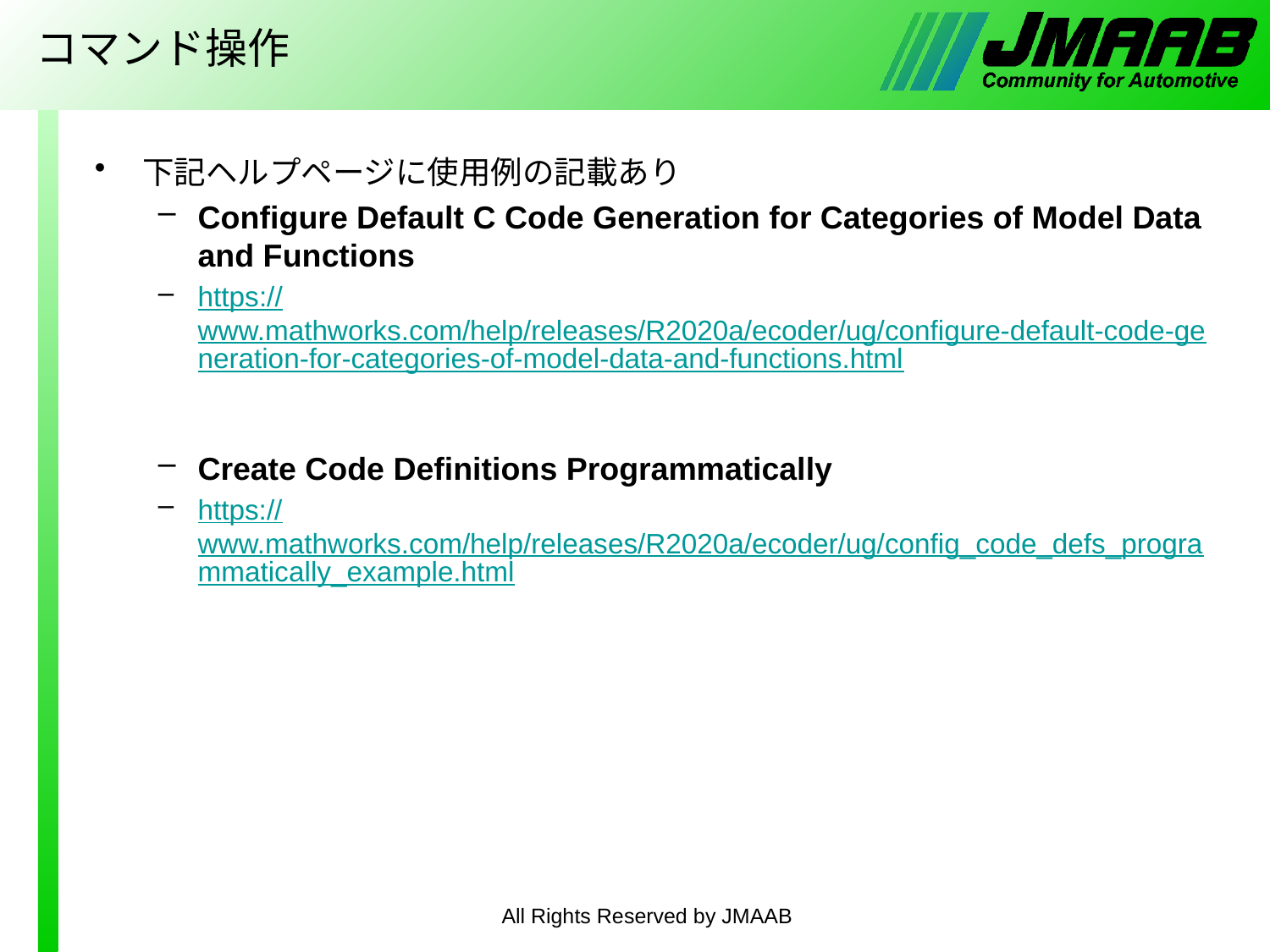

# コマンド操作
下記ヘルプページに使用例の記載あり
Configure Default C Code Generation for Categories of Model Data and Functions
https://www.mathworks.com/help/releases/R2020a/ecoder/ug/configure-default-code-generation-for-categories-of-model-data-and-functions.html

Create Code Definitions Programmatically
https://www.mathworks.com/help/releases/R2020a/ecoder/ug/config_code_defs_programmatically_example.html